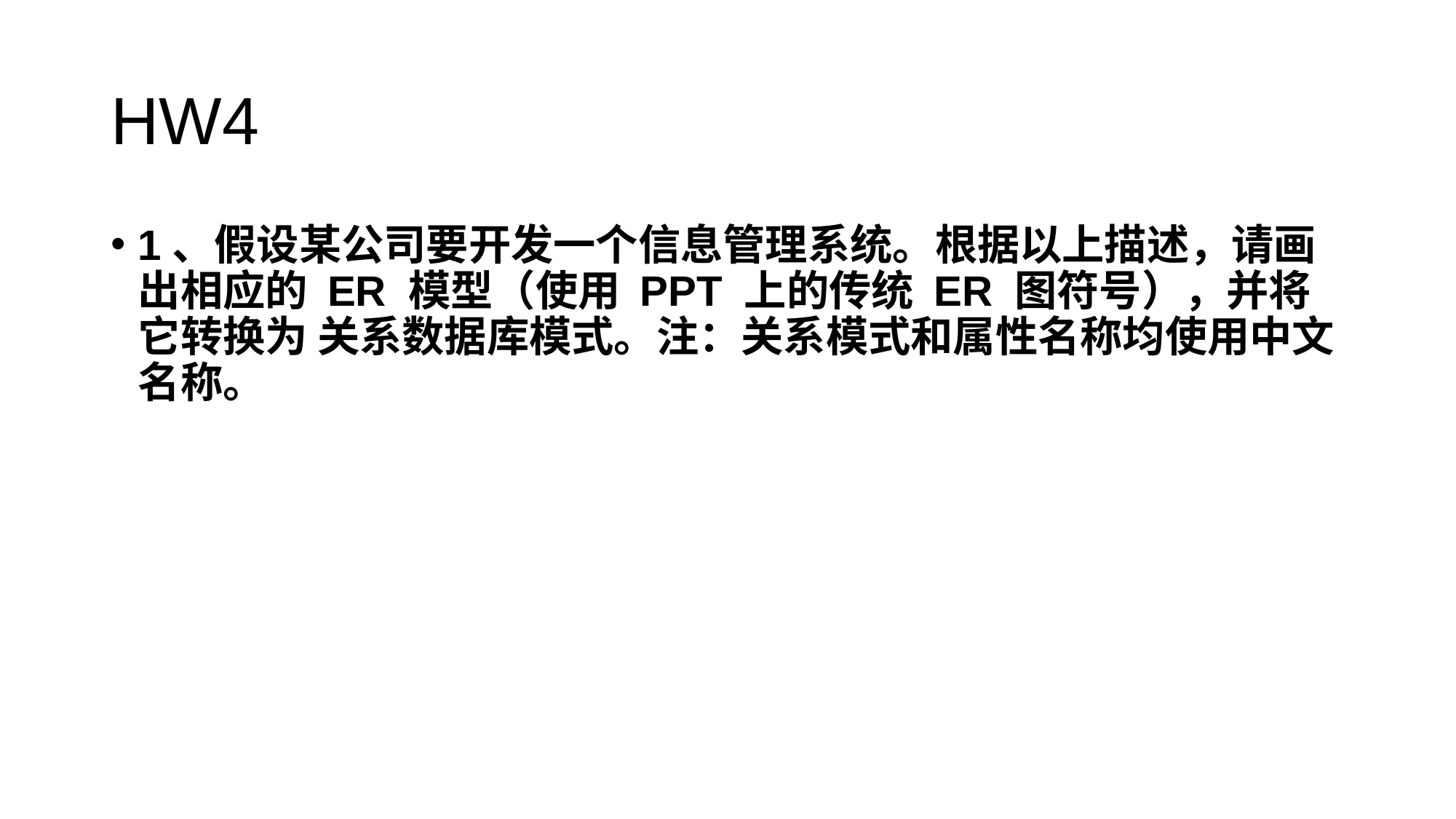

# HW4
1、假设某公司要开发一个信息管理系统。根据以上描述，请画出相应的 ER 模型（使用 PPT 上的传统 ER 图符号），并将它转换为 关系数据库模式。注：关系模式和属性名称均使用中文名称。